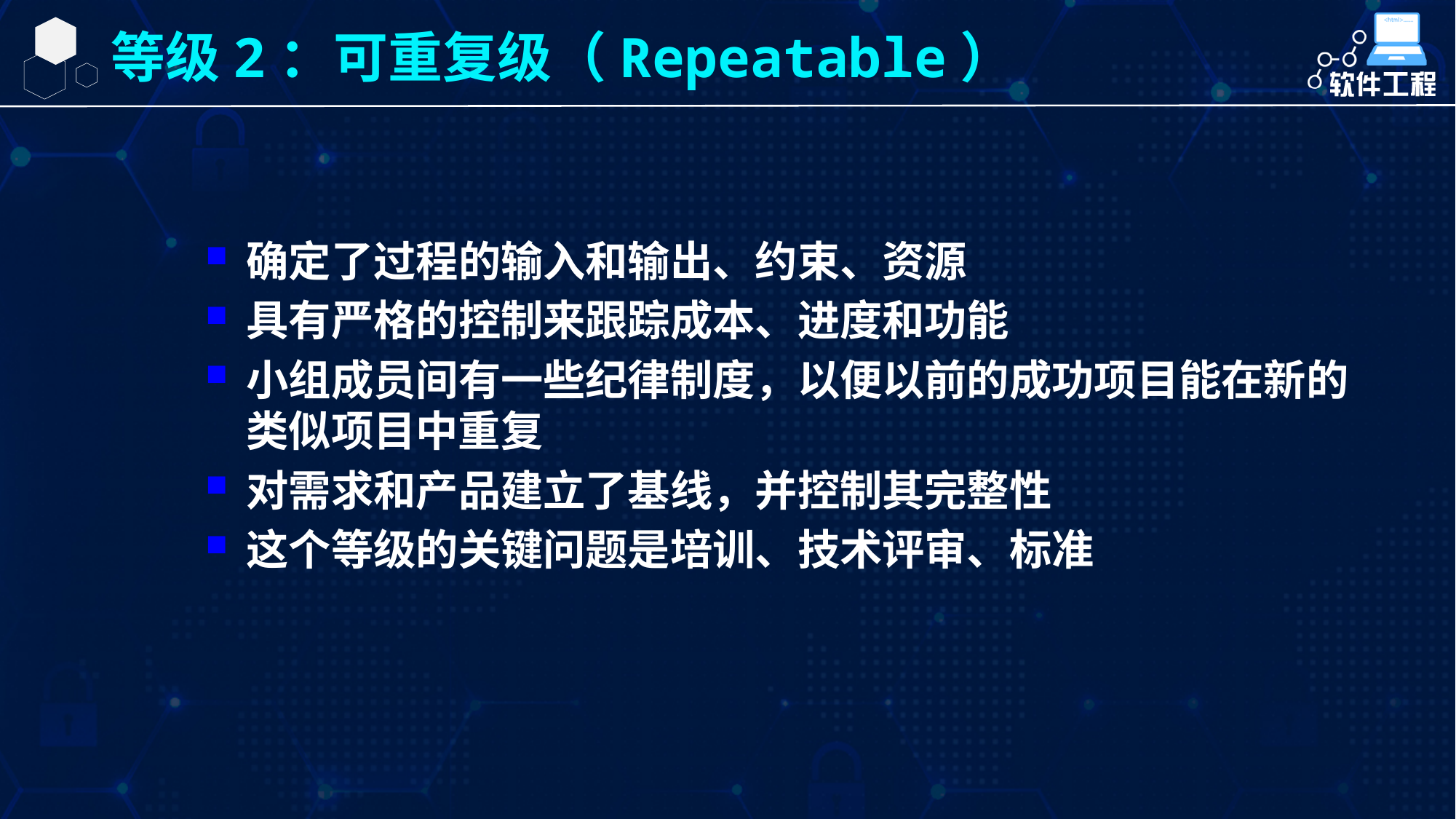

等级2：可重复级（Repeatable）
确定了过程的输入和输出、约束、资源
具有严格的控制来跟踪成本、进度和功能
小组成员间有一些纪律制度，以便以前的成功项目能在新的类似项目中重复
对需求和产品建立了基线，并控制其完整性
这个等级的关键问题是培训、技术评审、标准